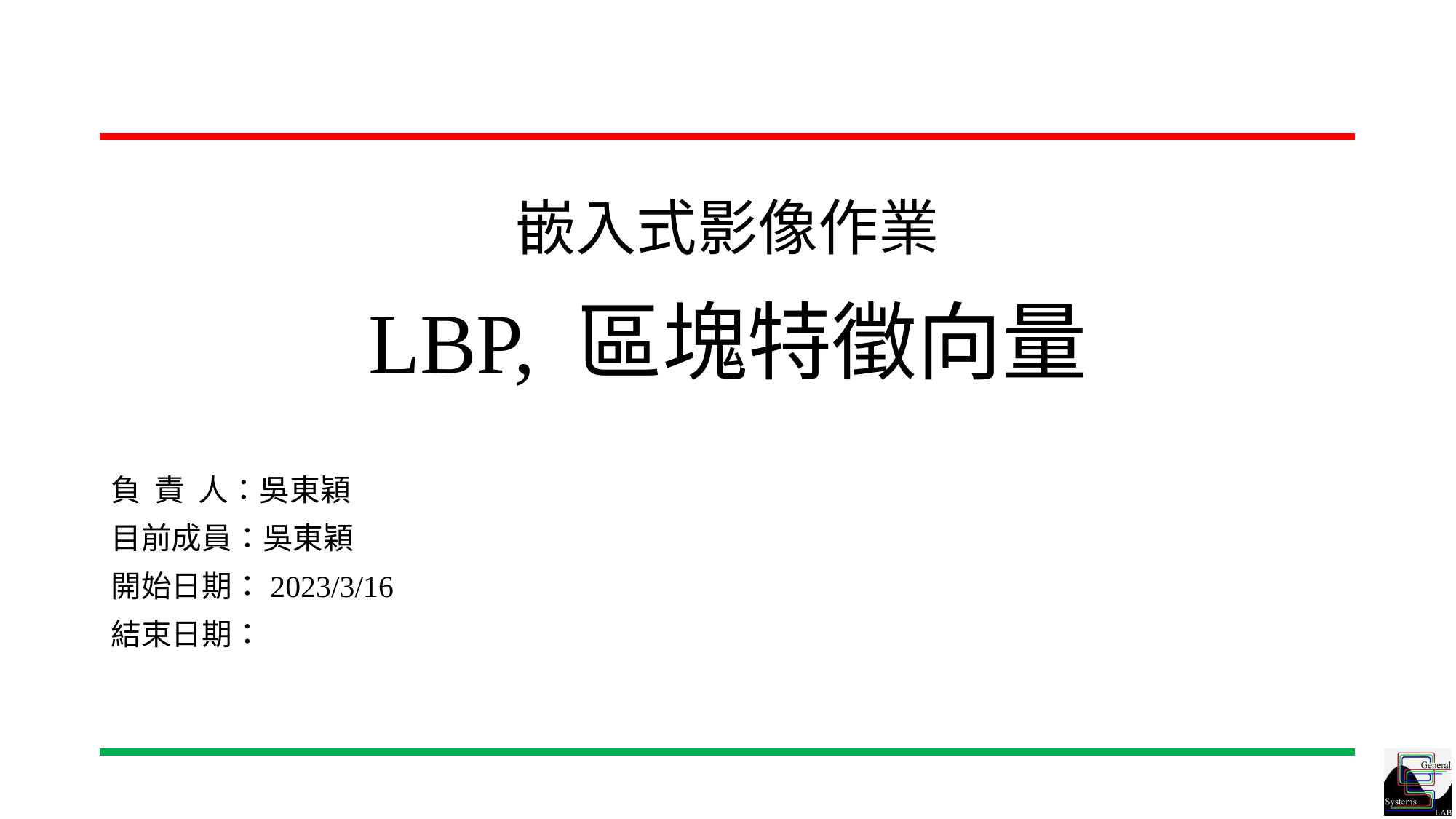

# 嵌入式影像作業 LBP, 區塊特徵向量
負  責  人：吳東穎
目前成員：吳東穎
開始日期：2023/3/16
結束日期：